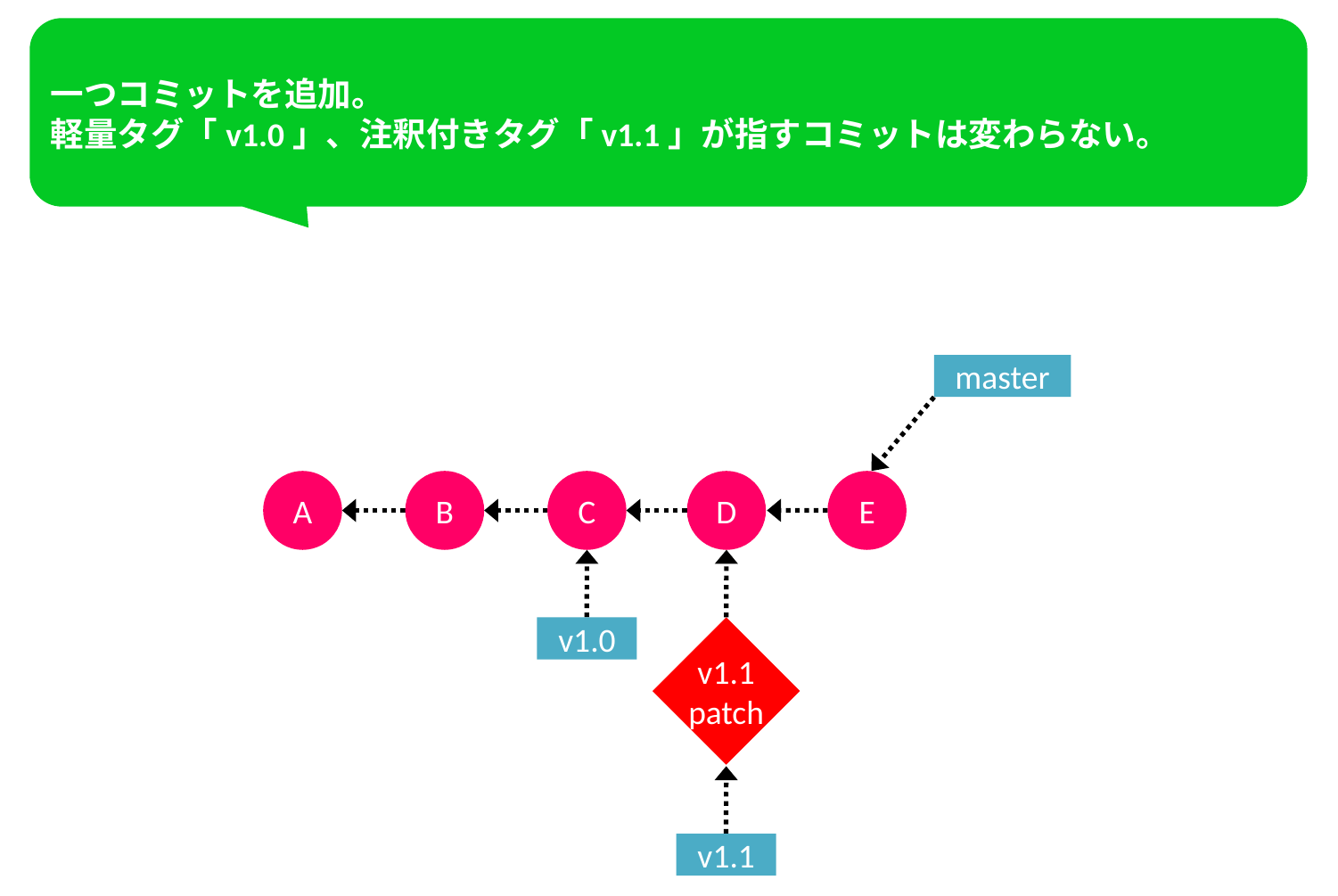

一つコミットを追加。
軽量タグ「v1.0」、注釈付きタグ「v1.1」が指すコミットは変わらない。

master
A
B
C
D
E
v1.0
v1.1
patch
v1.1